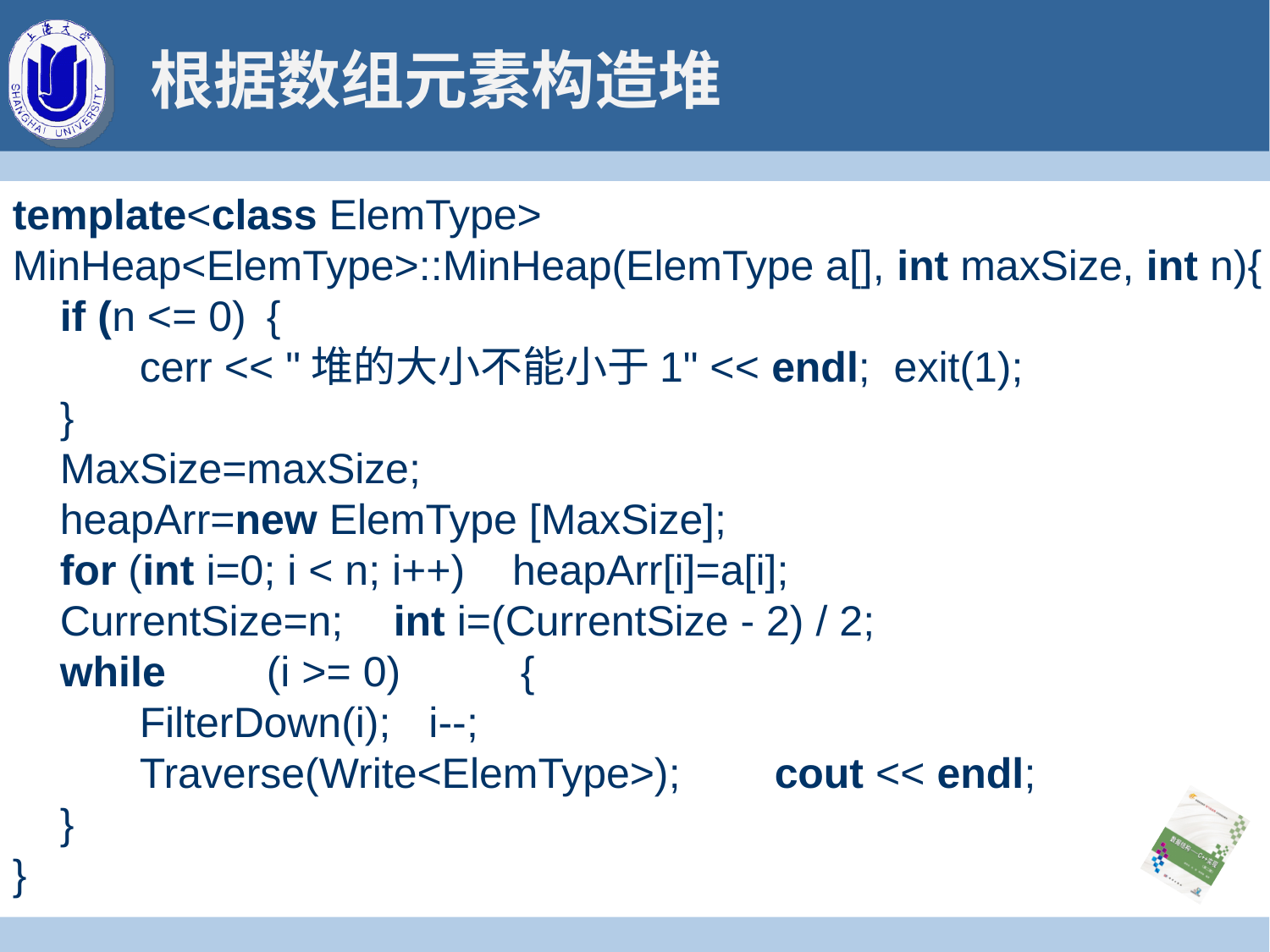

# 根据数组元素构造堆
template<class ElemType>
MinHeap<ElemType>::MinHeap(ElemType a[], int maxSize, int n){
    if (n <= 0)	{
	cerr << "堆的大小不能小于1" << endl;  exit(1);
    }
    MaxSize=maxSize;
    heapArr=new ElemType [MaxSize];
    for (int i=0; i < n; i++)    heapArr[i]=a[i];
    CurrentSize=n;	int i=(CurrentSize - 2) / 2;
    while	(i >= 0)	{
   	FilterDown(i);	   i--;
	Traverse(Write<ElemType>);	cout << endl;
    }
}